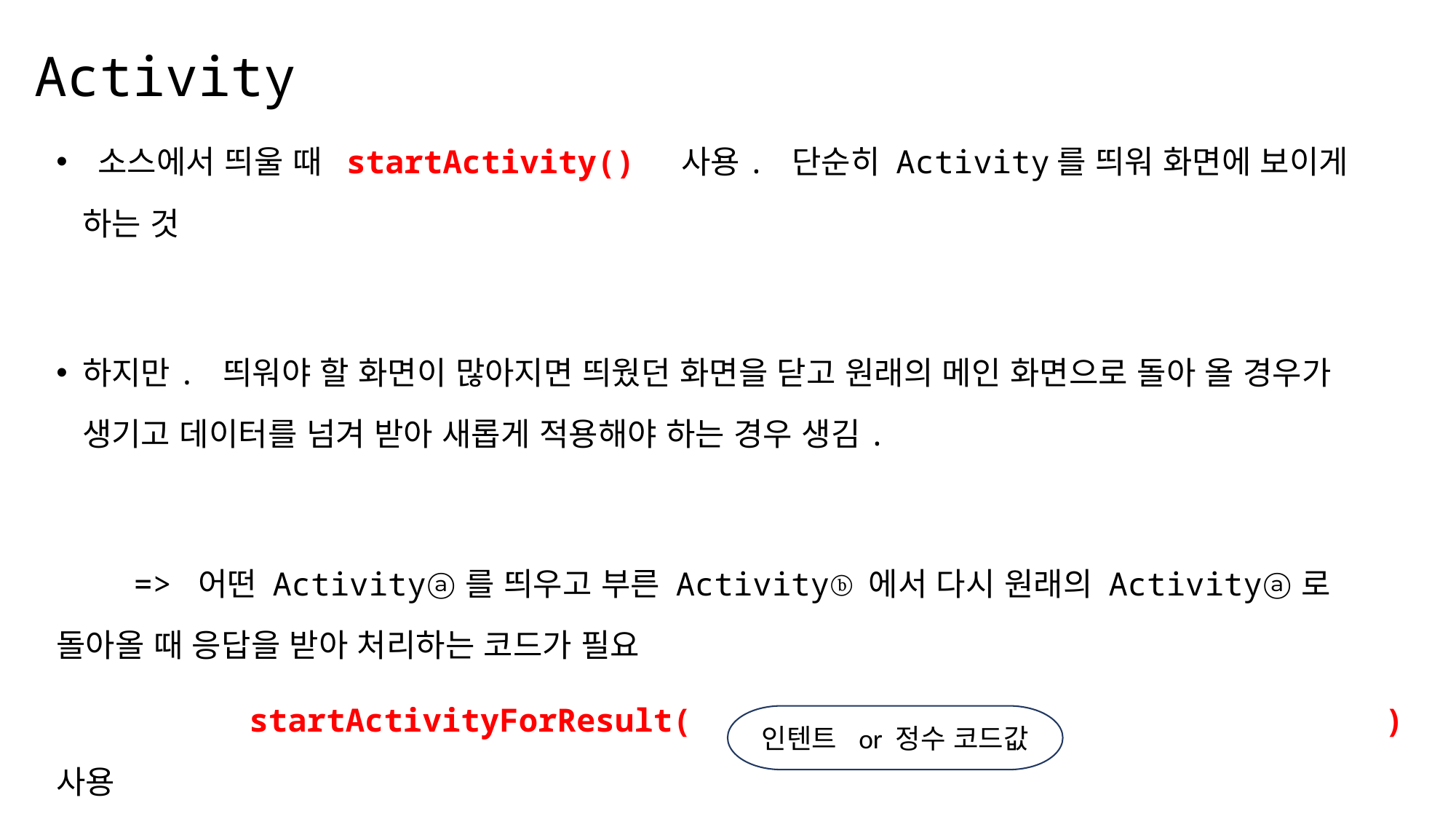

# Activity
 소스에서 띄울 때  startActivity()  사용. 단순히 Activity를 띄워 화면에 보이게 하는 것

하지만. 띄워야 할 화면이 많아지면 띄웠던 화면을 닫고 원래의 메인 화면으로 돌아 올 경우가 생기고 데이터를 넘겨 받아 새롭게 적용해야 하는 경우 생김.

    => 어떤 Activityⓐ를 띄우고 부른 Activityⓑ에서 다시 원래의 Activityⓐ로 돌아올 때 응답을 받아 처리하는 코드가 필요
          startActivityForResult(                                    ) 사용
인텐트  or 정수 코드값